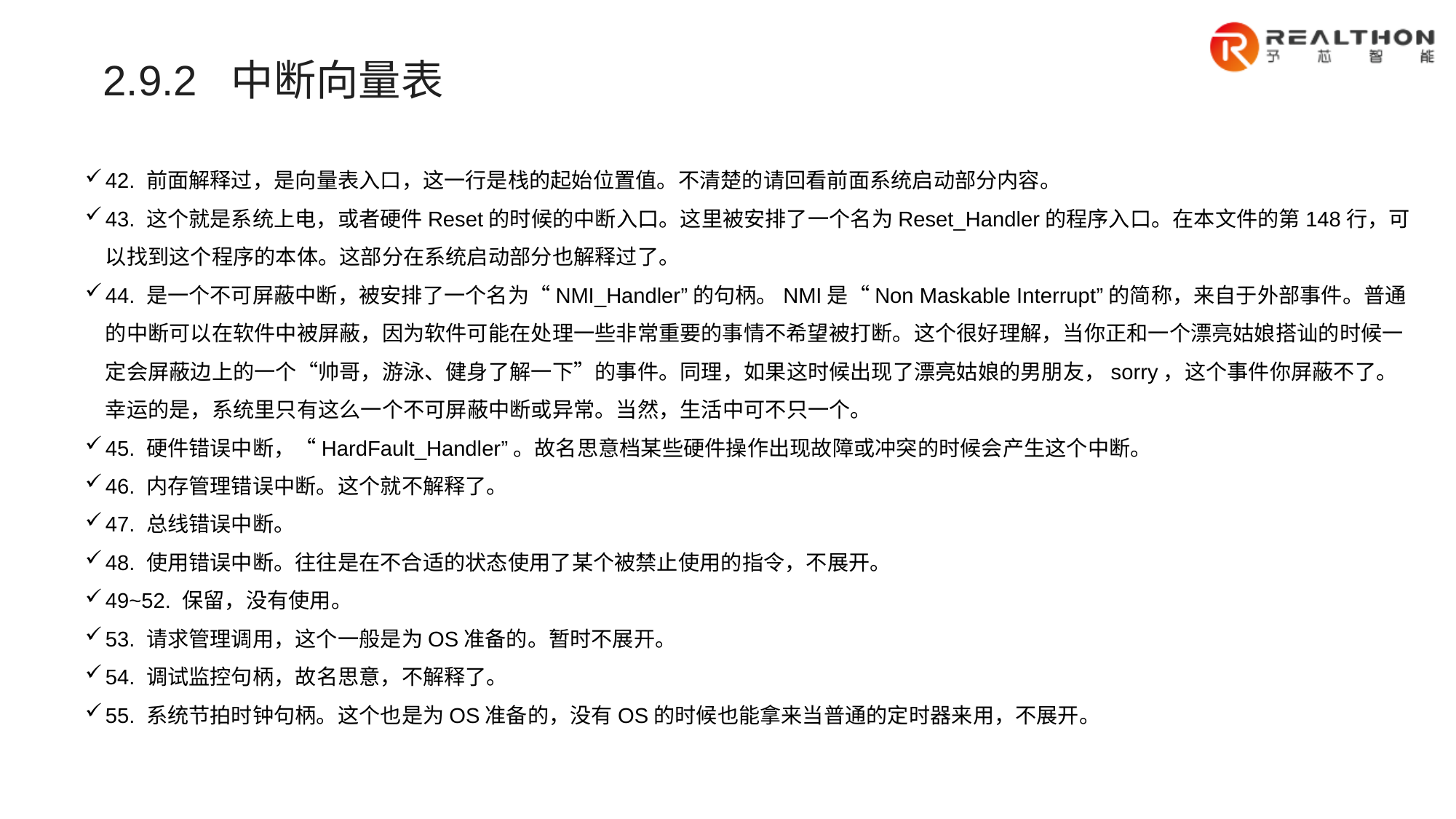

2.9.2  中断向量表
42. 前面解释过，是向量表入口，这一行是栈的起始位置值。不清楚的请回看前面系统启动部分内容。
43. 这个就是系统上电，或者硬件Reset的时候的中断入口。这里被安排了一个名为Reset_Handler的程序入口。在本文件的第148行，可以找到这个程序的本体。这部分在系统启动部分也解释过了。
44. 是一个不可屏蔽中断，被安排了一个名为“NMI_Handler”的句柄。NMI是“Non Maskable Interrupt”的简称，来自于外部事件。普通的中断可以在软件中被屏蔽，因为软件可能在处理一些非常重要的事情不希望被打断。这个很好理解，当你正和一个漂亮姑娘搭讪的时候一定会屏蔽边上的一个“帅哥，游泳、健身了解一下”的事件。同理，如果这时候出现了漂亮姑娘的男朋友，sorry，这个事件你屏蔽不了。幸运的是，系统里只有这么一个不可屏蔽中断或异常。当然，生活中可不只一个。
45. 硬件错误中断，“HardFault_Handler”。故名思意档某些硬件操作出现故障或冲突的时候会产生这个中断。
46. 内存管理错误中断。这个就不解释了。
47. 总线错误中断。
48. 使用错误中断。往往是在不合适的状态使用了某个被禁止使用的指令，不展开。
49~52. 保留，没有使用。
53. 请求管理调用，这个一般是为OS准备的。暂时不展开。
54. 调试监控句柄，故名思意，不解释了。
55. 系统节拍时钟句柄。这个也是为OS准备的，没有OS的时候也能拿来当普通的定时器来用，不展开。